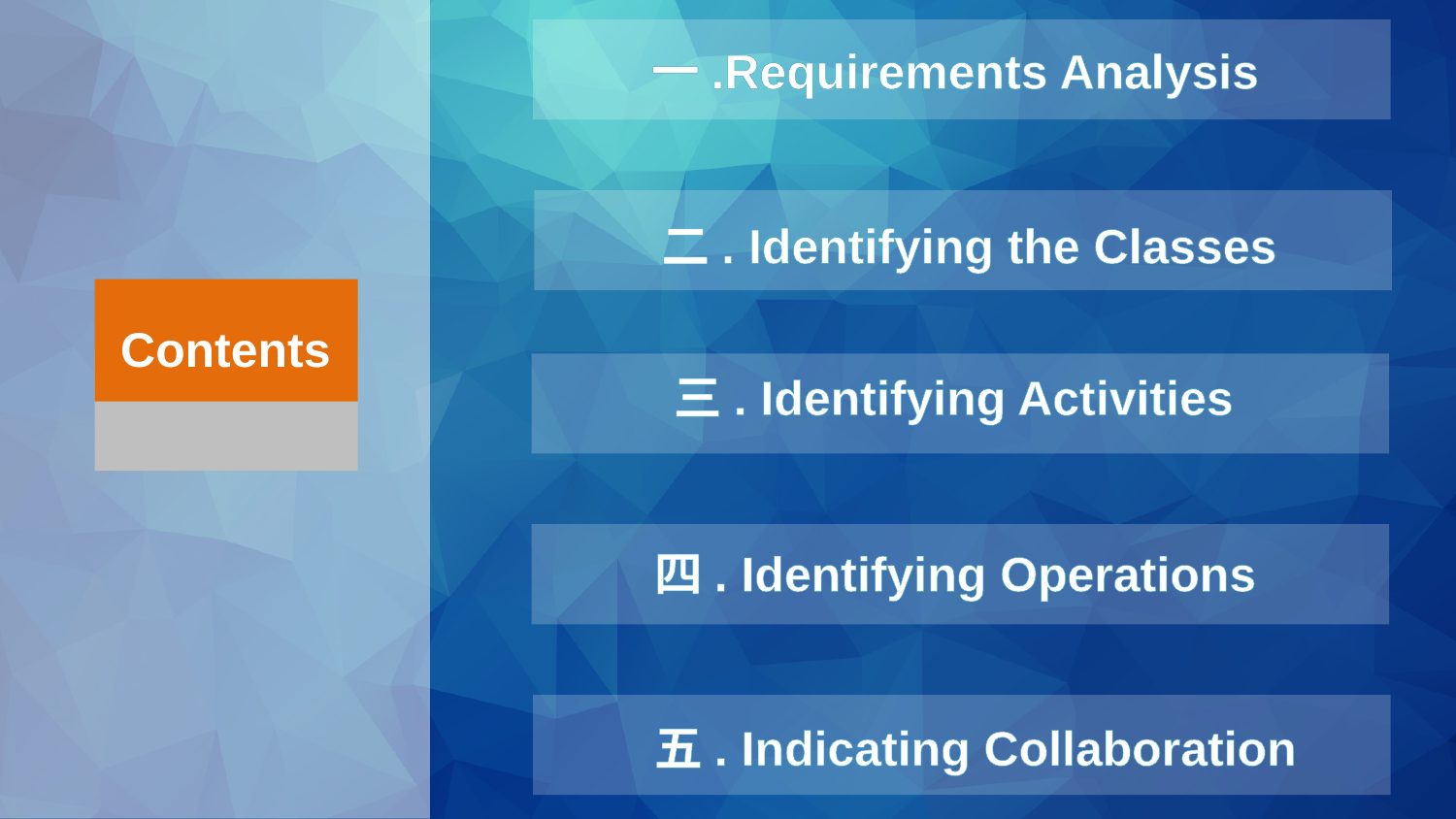

一.Requirements Analysis

二. Identifying the Classes

Contents

三. Identifying Activities

四. Identifying Operations

五. Indicating Collaboration